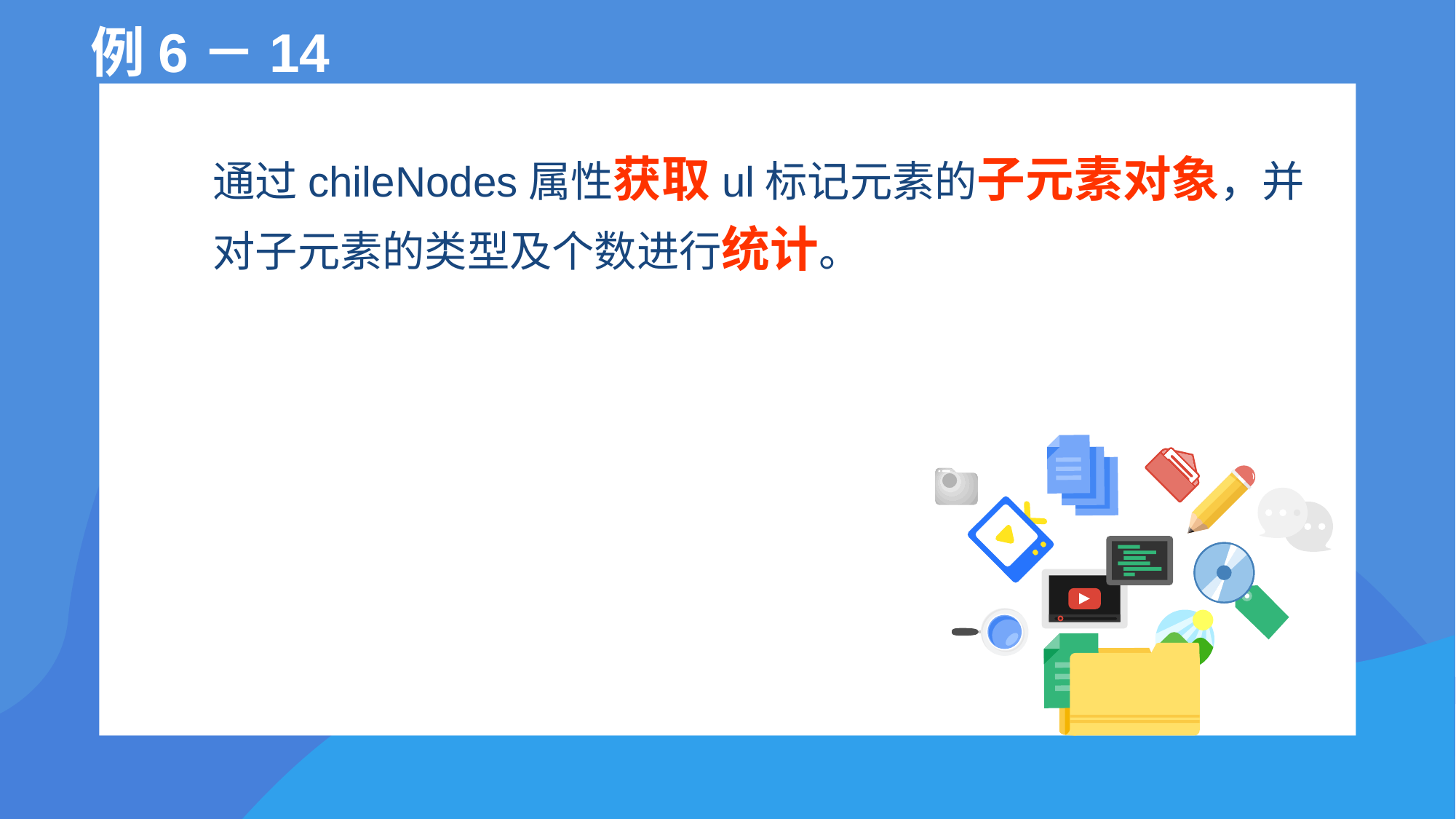

# 例6－14
通过chileNodes属性获取ul标记元素的子元素对象，并对子元素的类型及个数进行统计。